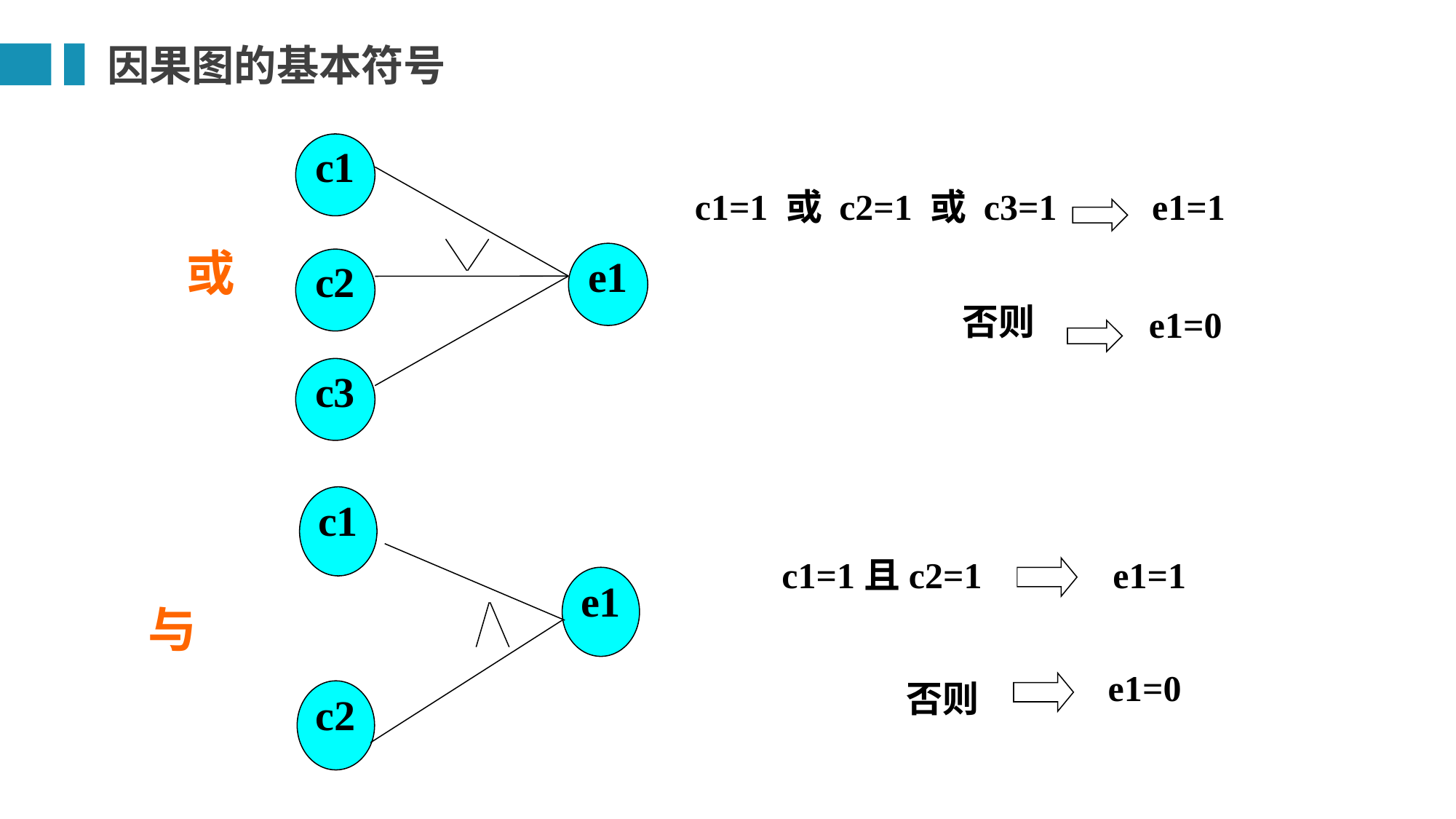

因果图的基本符号

c1

c1=1 或 c2=1 或 c3=1
e1=1

e1
 或
c2

否则
e1=0

c3
c1

c1=1且c2=1
e1=1

e1=0

否则
e1
与

c2

68